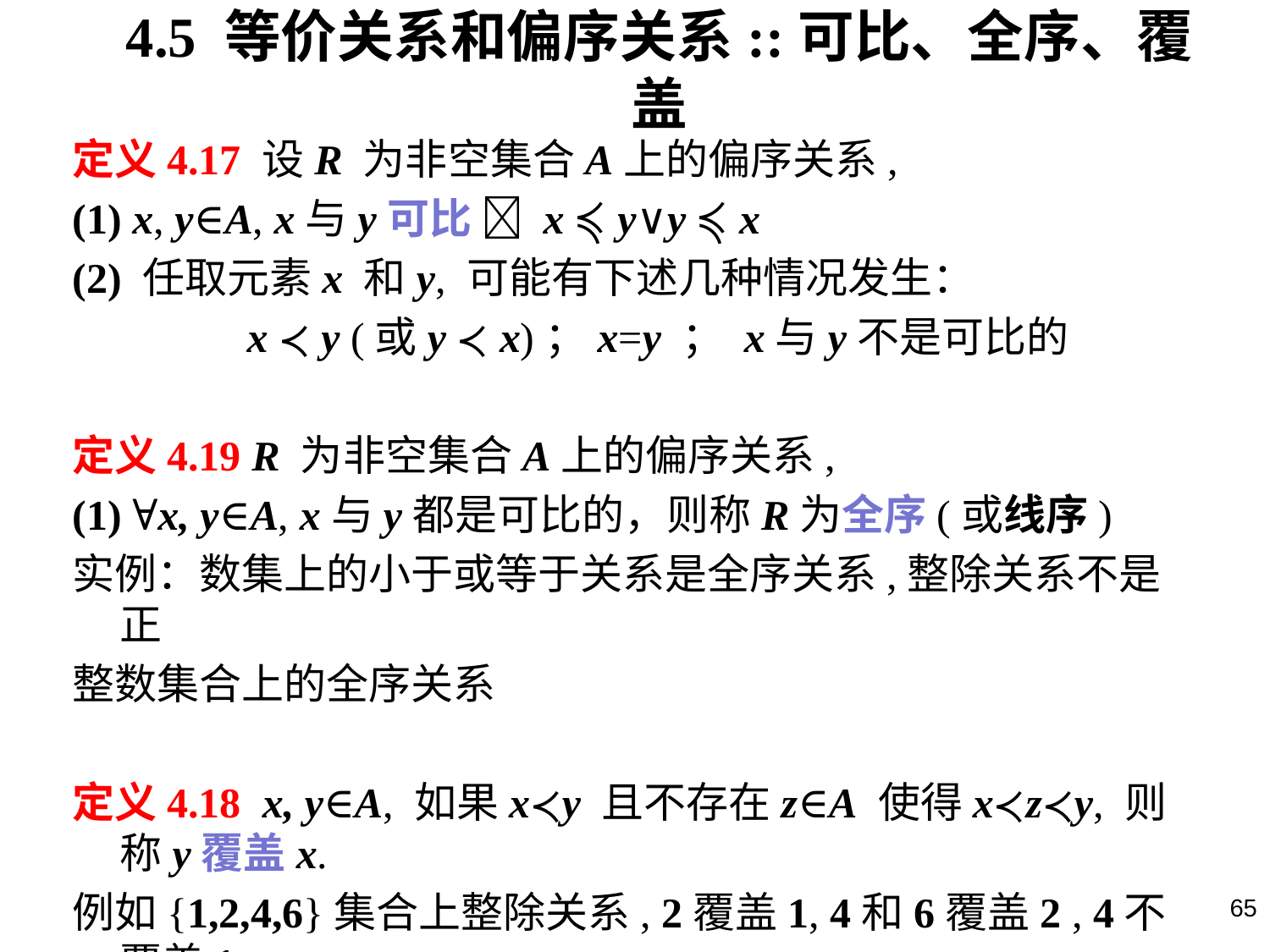

# 4.5 等价关系和偏序关系::可比、全序、覆盖
定义4.17 设R 为非空集合A上的偏序关系,
(1) x, y∈A, x与y可比 ⇔ x ≼ y∨y ≼ x
(2) 任取元素x 和y, 可能有下述几种情况发生：
		x ≺ y (或y ≺ x)；x=y ； x与y不是可比的

定义4.19 R 为非空集合A上的偏序关系,
(1) ∀x, y∈A, x与y都是可比的，则称R为全序(或线序)
实例：数集上的小于或等于关系是全序关系,整除关系不是正
整数集合上的全序关系

定义4.18  x, y∈A, 如果x≺y 且不存在z∈A 使得x≺z≺y, 则称y覆盖x.
例如{1,2,4,6}集合上整除关系, 2覆盖1, 4和6覆盖2 , 4不覆盖1.
65